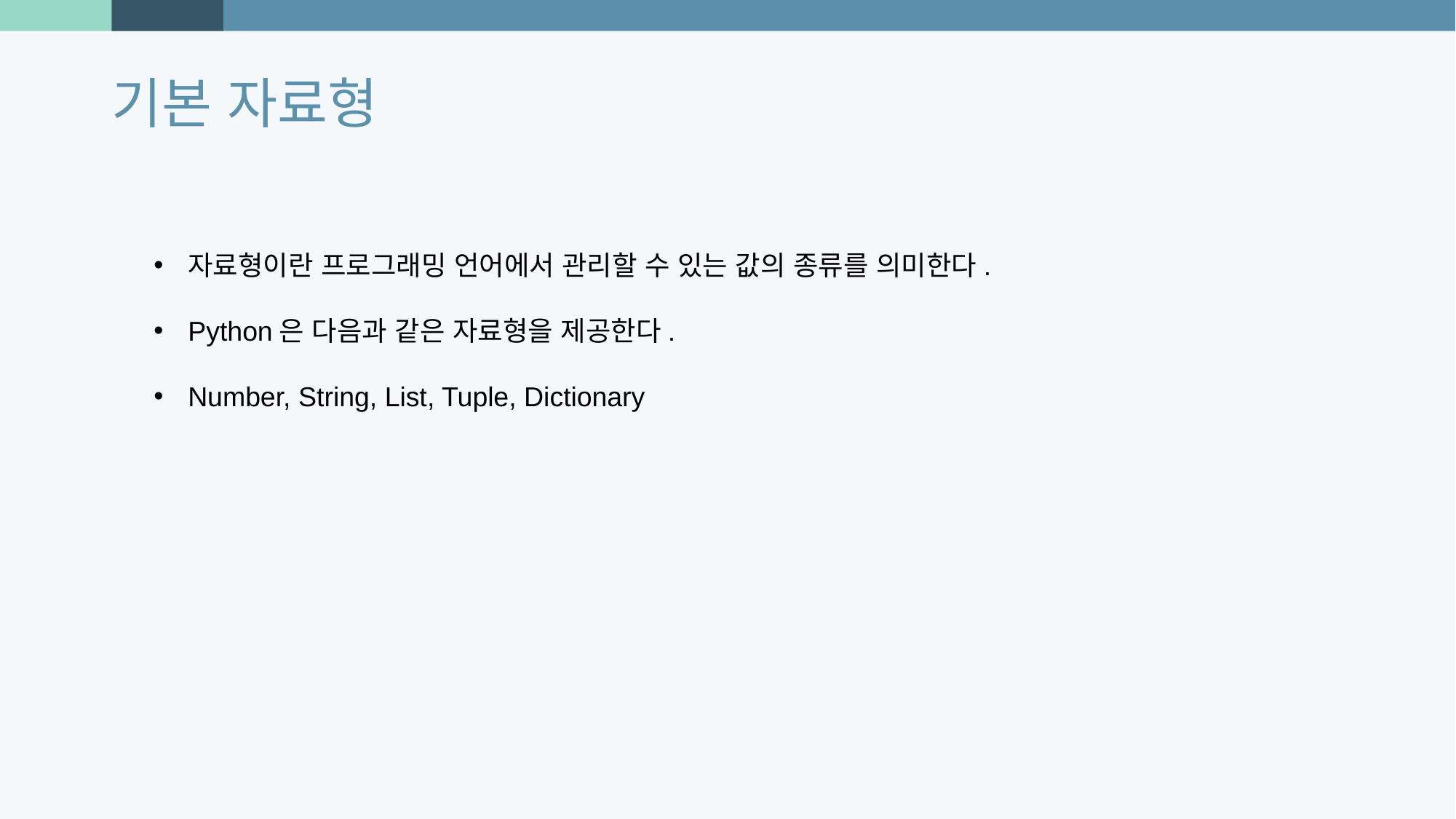

기본 자료형
자료형이란 프로그래밍 언어에서 관리할 수 있는 값의 종류를 의미한다.
Python은 다음과 같은 자료형을 제공한다.
Number, String, List, Tuple, Dictionary
Photo by Joel Filipe on Unsplash